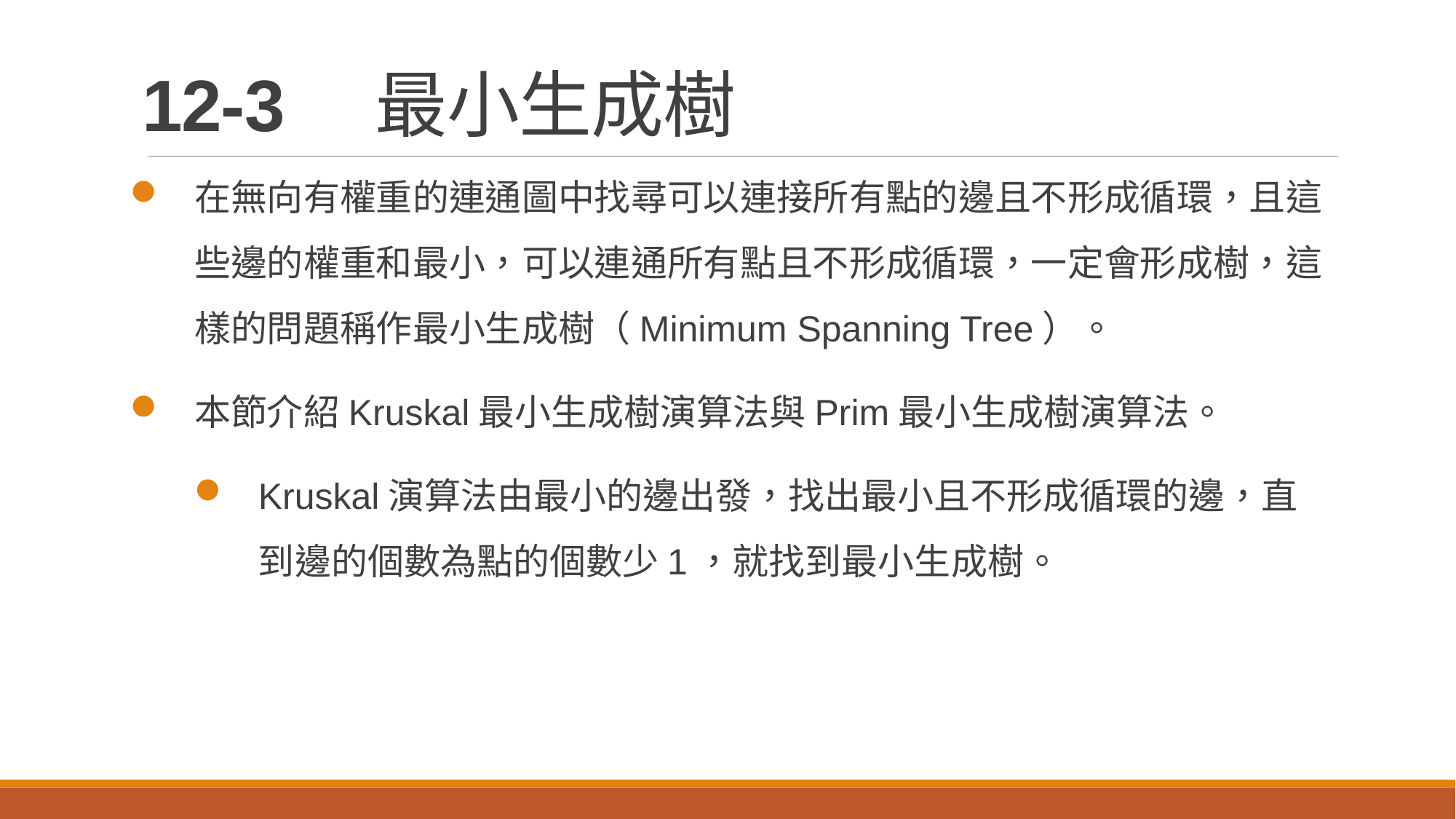

# 12-3　最小生成樹
在無向有權重的連通圖中找尋可以連接所有點的邊且不形成循環，且這些邊的權重和最小，可以連通所有點且不形成循環，一定會形成樹，這樣的問題稱作最小生成樹（Minimum Spanning Tree）。
本節介紹Kruskal最小生成樹演算法與Prim最小生成樹演算法。
Kruskal演算法由最小的邊出發，找出最小且不形成循環的邊，直到邊的個數為點的個數少1，就找到最小生成樹。